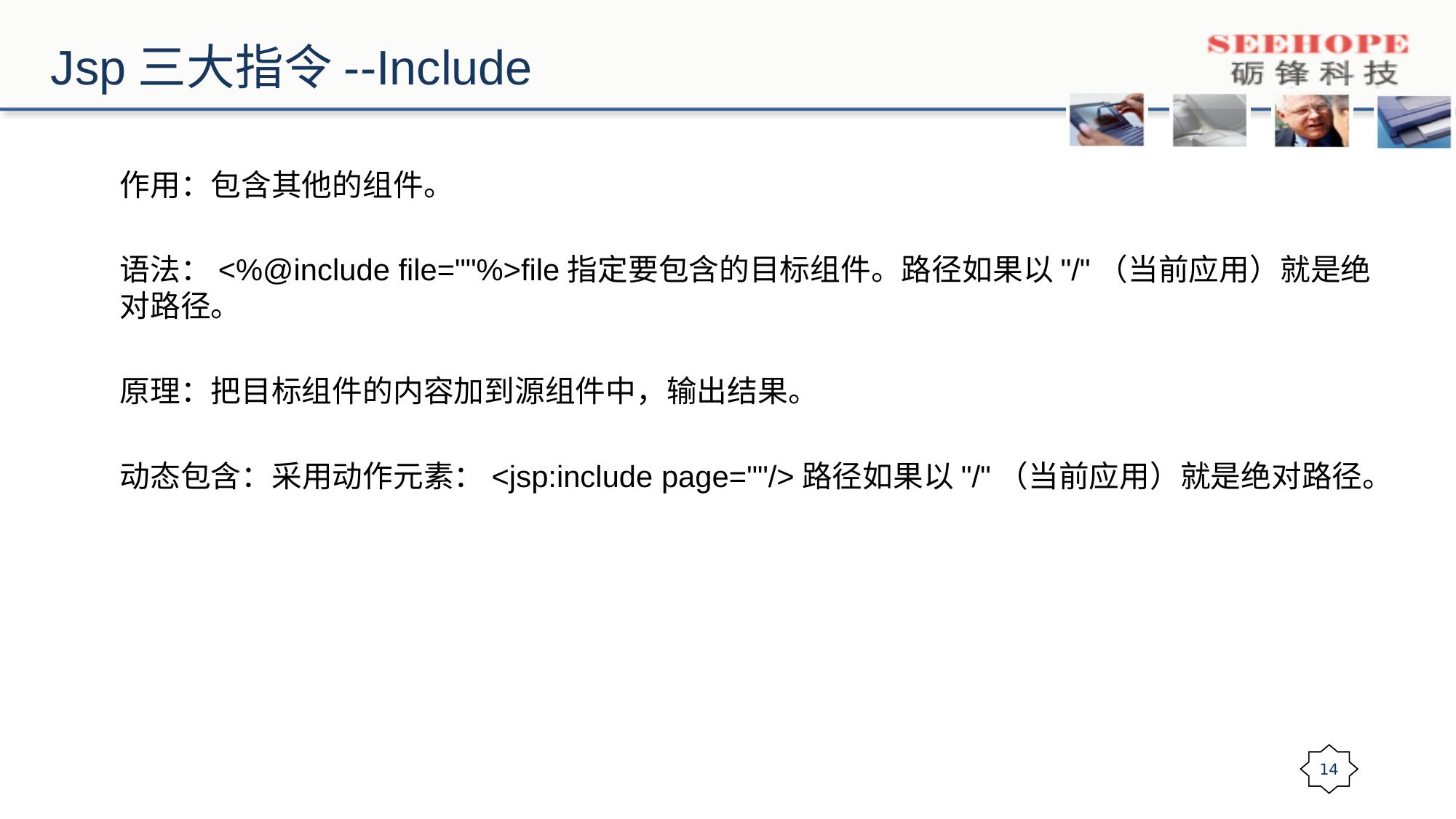

# Jsp三大指令--Include
作用：包含其他的组件。

语法：<%@include file=""%>file指定要包含的目标组件。路径如果以"/"（当前应用）就是绝对路径。

原理：把目标组件的内容加到源组件中，输出结果。

动态包含：采用动作元素：<jsp:include page=""/>路径如果以"/"（当前应用）就是绝对路径。